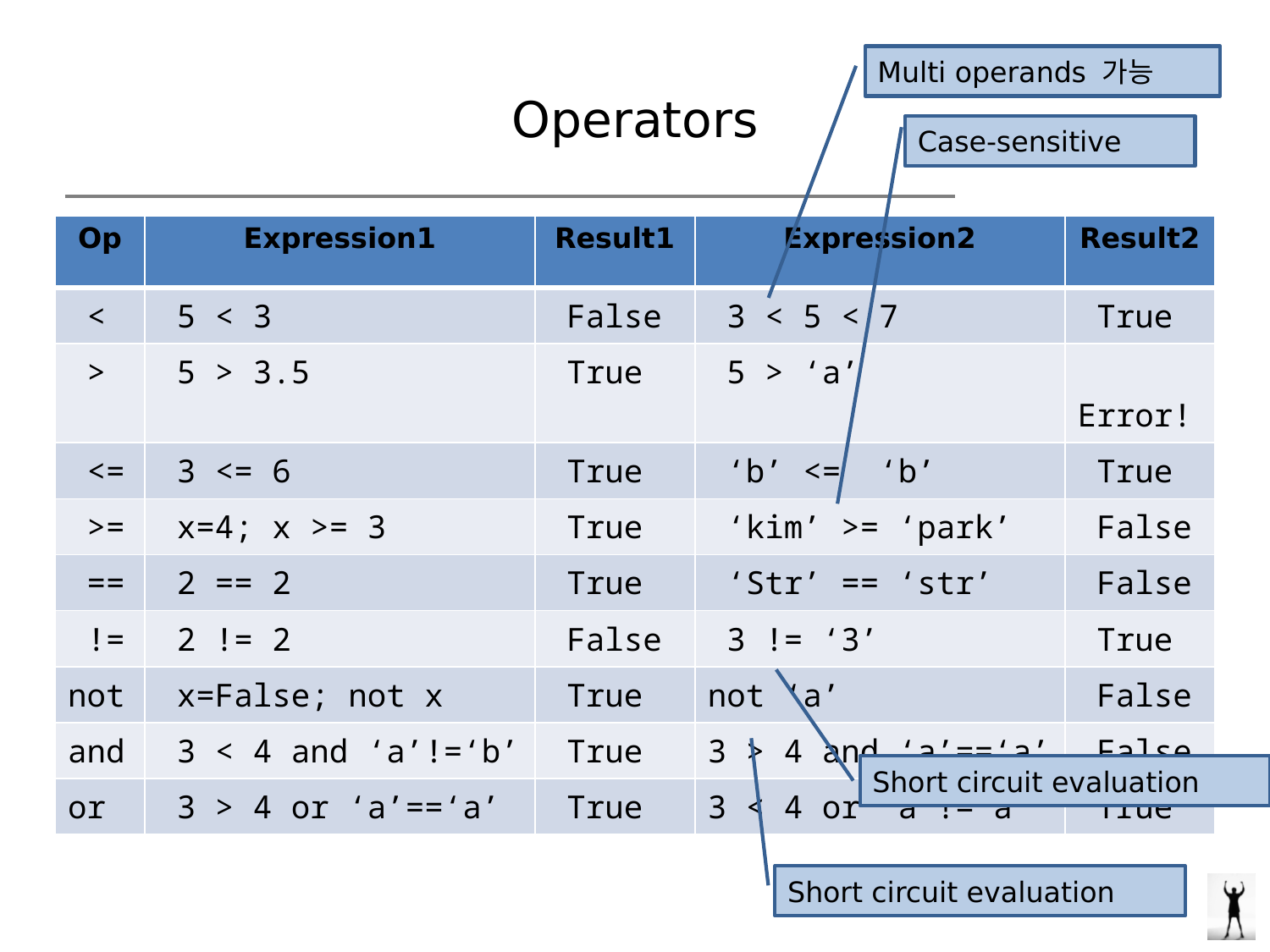

# Operators
Multi operands 가능
Case-sensitive
| Op | Expression1 | Result1 | Expression2 | Result2 |
| --- | --- | --- | --- | --- |
| < | 5 < 3 | False | 3 < 5 < 7 | True |
| > | 5 > 3.5 | True | 5 > ‘a’ | Error! |
| <= | 3 <= 6 | True | ‘b’ <= ‘b’ | True |
| >= | x=4; x >= 3 | True | ‘kim’ >= ‘park’ | False |
| == | 2 == 2 | True | ‘Str’ == ‘str’ | False |
| != | 2 != 2 | False | 3 != ‘3’ | True |
| not | x=False; not x | True | not ‘a’ | False |
| and | 3 < 4 and ‘a’!=‘b’ | True | 3 > 4 and ‘a’==‘a’ | False |
| or | 3 > 4 or ‘a’==‘a’ | True | 3 < 4 or ‘a’!=‘a’ | True |
Short circuit evaluation
Short circuit evaluation